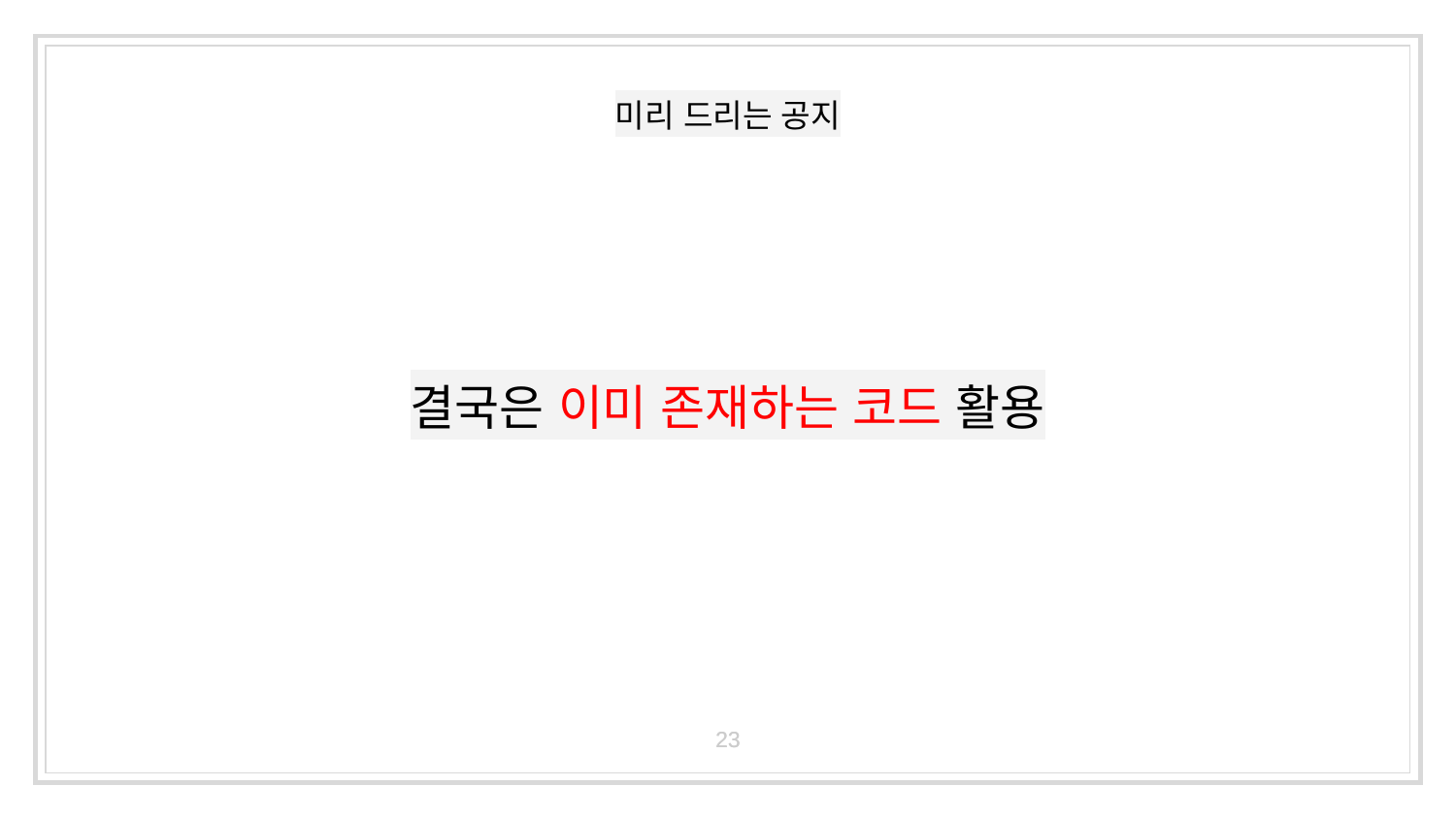

# 미리 드리는 공지
결국은 이미 존재하는 코드 활용
23
23